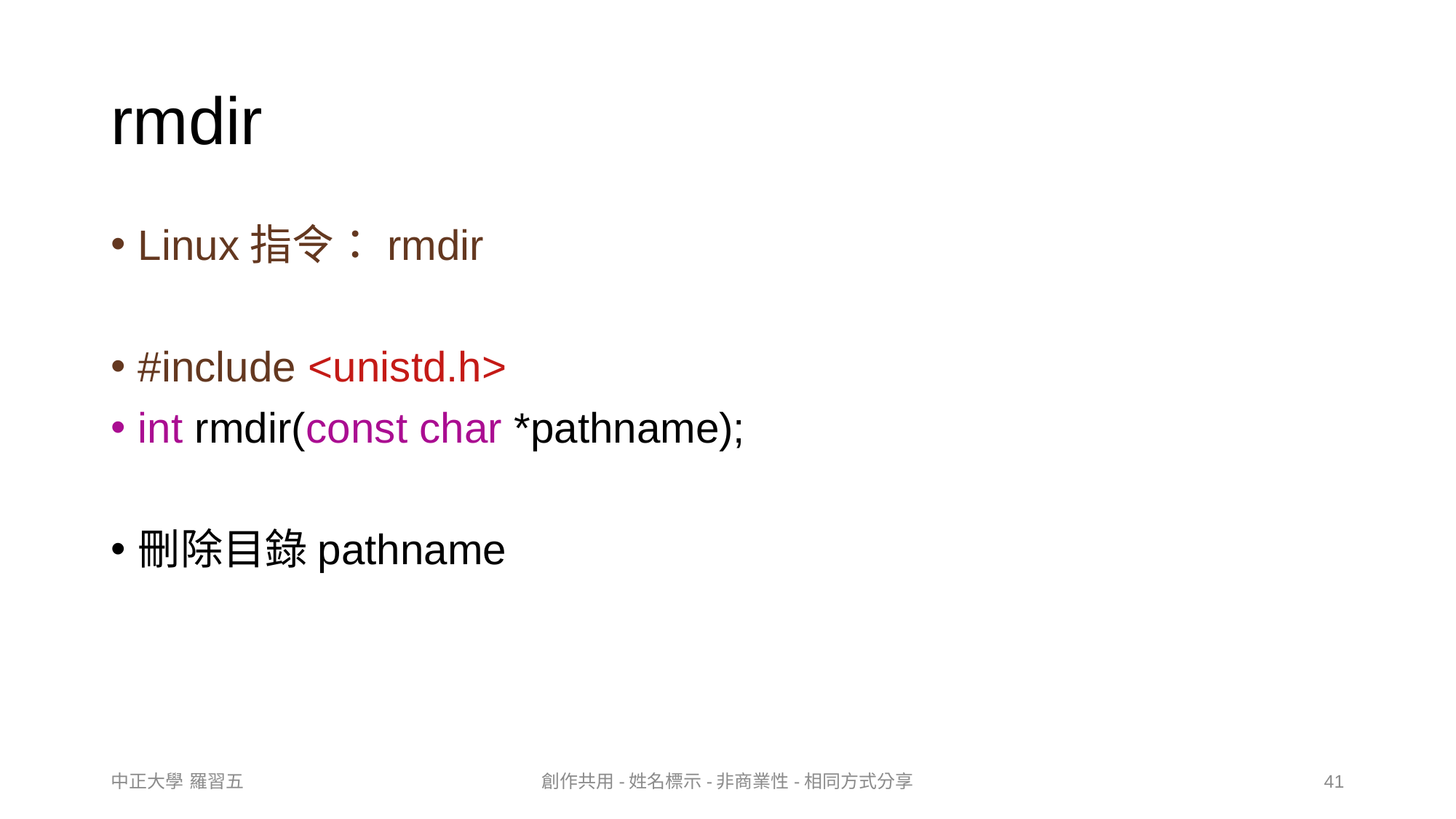

rmdir
Linux指令：rmdir

#include <unistd.h>
int rmdir(const char *pathname);

刪除目錄pathname
中正大學 羅習五
創作共用-姓名標示-非商業性-相同方式分享
41